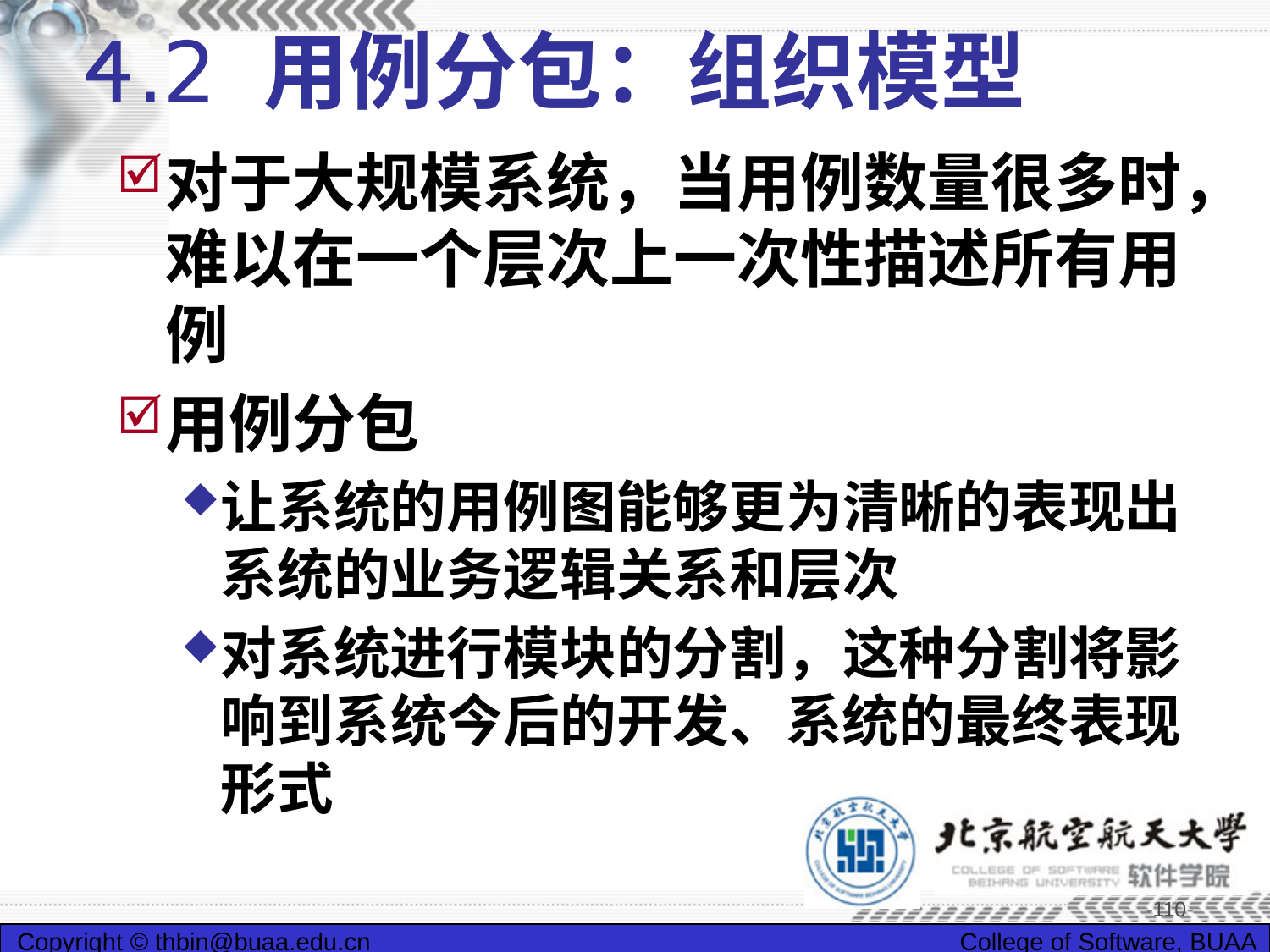

# 4.2 用例分包：组织模型
对于大规模系统，当用例数量很多时，难以在一个层次上一次性描述所有用例
用例分包
让系统的用例图能够更为清晰的表现出系统的业务逻辑关系和层次
对系统进行模块的分割，这种分割将影响到系统今后的开发、系统的最终表现形式
-110-